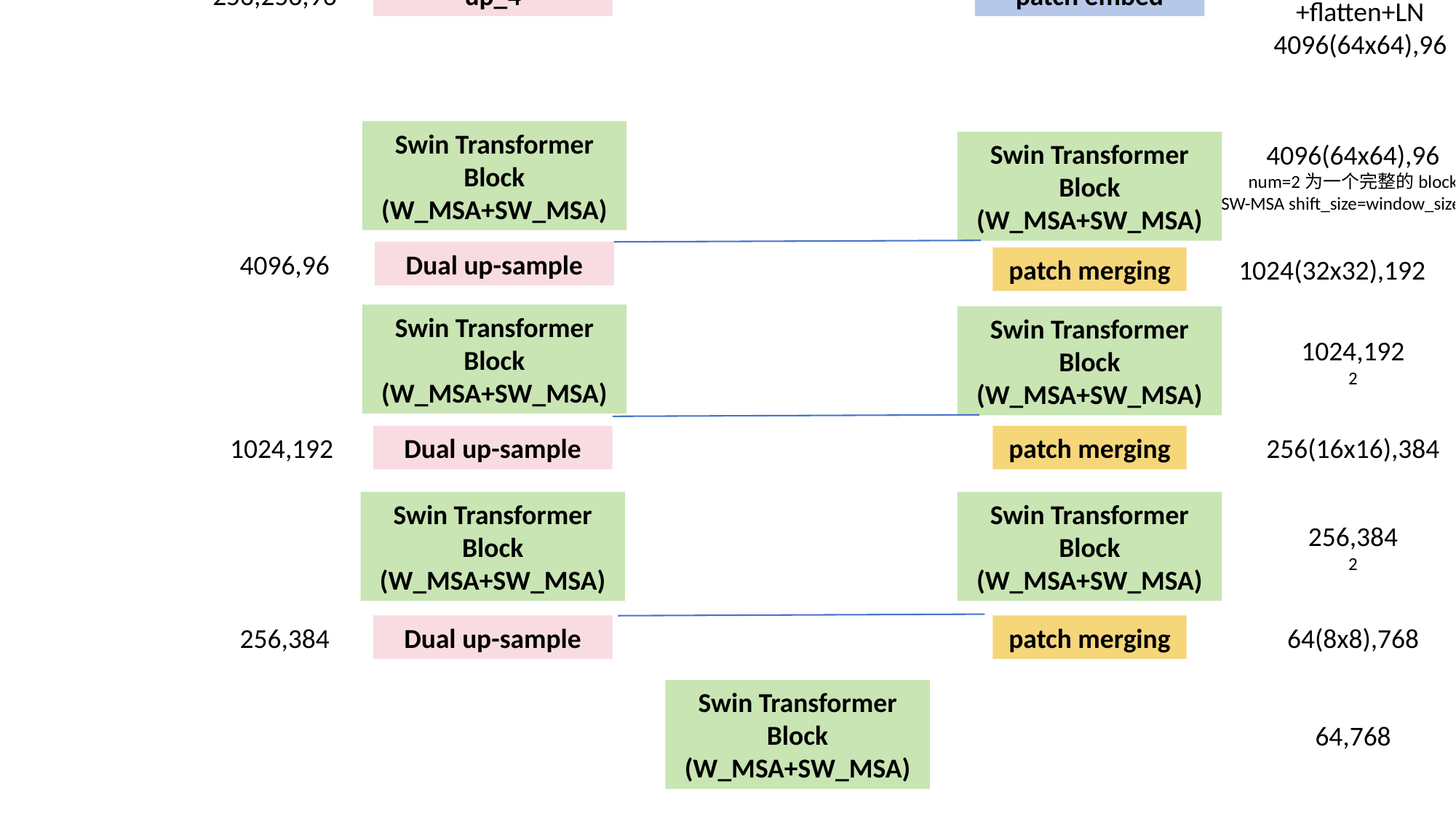

input
256,256,3
Conv k=3 s=1 p=1
out_c=3
in_c=96
Conv k=3 s=1 p=1
embed_dim=96
256,256,96
256,256,3
Conv2d(96, 96, k=(4, 4), s=(4, 4))
+flatten+LN
4096(64x64),96
256,256,96
up_4
patch embed
Swin Transformer
Block (W_MSA+SW_MSA)
Swin Transformer
Block (W_MSA+SW_MSA)
4096(64x64),96
num=2为一个完整的block
SW-MSA shift_size=window_size//2

4096,96
Dual up-sample
patch merging
1024(32x32),192
Swin Transformer
Block (W_MSA+SW_MSA)
Swin Transformer
Block (W_MSA+SW_MSA)
1024,192
2
1024,192
Dual up-sample
patch merging
256(16x16),384
Swin Transformer
Block (W_MSA+SW_MSA)
Swin Transformer
Block (W_MSA+SW_MSA)
256,384
2
256,384
Dual up-sample
patch merging
64(8x8),768
Swin Transformer
Block (W_MSA+SW_MSA)
64,768
PatchMerging(
  input_resolution=(64, 64), dim=96
  (reduction): Linear(in_features=384, out_features=192, bias=False)
  (norm): LayerNorm((384,), eps=1e-05, elementwise_affine=True)
)